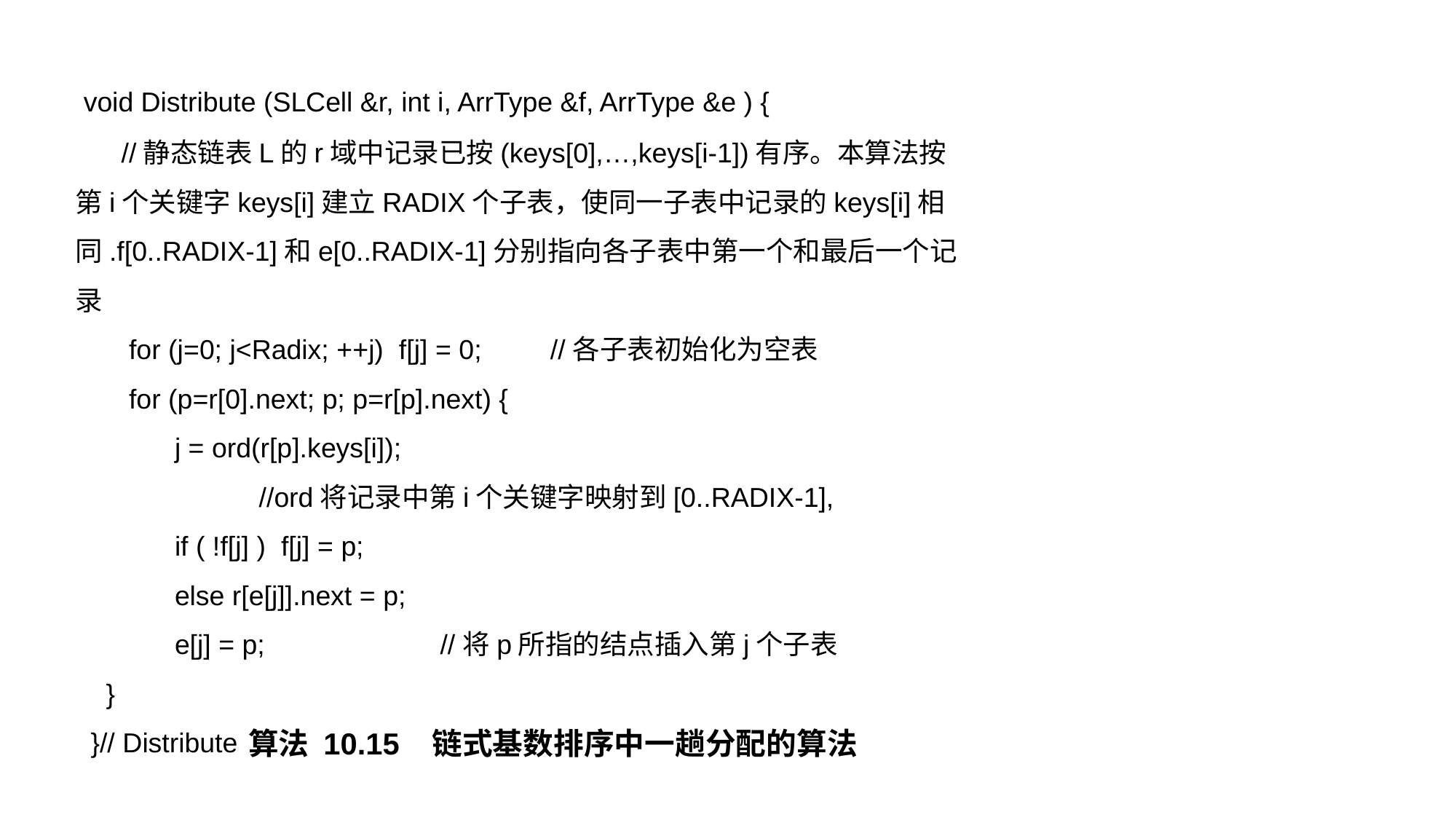

void Distribute (SLCell &r, int i, ArrType &f, ArrType &e ) {
      //静态链表L的r域中记录已按(keys[0],…,keys[i-1])有序。本算法按第i个关键字keys[i]建立RADIX个子表，使同一子表中记录的keys[i]相同.f[0..RADIX-1]和e[0..RADIX-1]分别指向各子表中第一个和最后一个记录
       for (j=0; j<Radix; ++j)  f[j] = 0;         //各子表初始化为空表
       for (p=r[0].next; p; p=r[p].next) {
             j = ord(r[p].keys[i]);
                        //ord将记录中第i个关键字映射到[0..RADIX-1],
             if ( !f[j] )  f[j] = p;
             else r[e[j]].next = p;
             e[j] = p;                       //将p所指的结点插入第j个子表
    }
  }// Distribute
算法 10.15   链式基数排序中一趟分配的算法